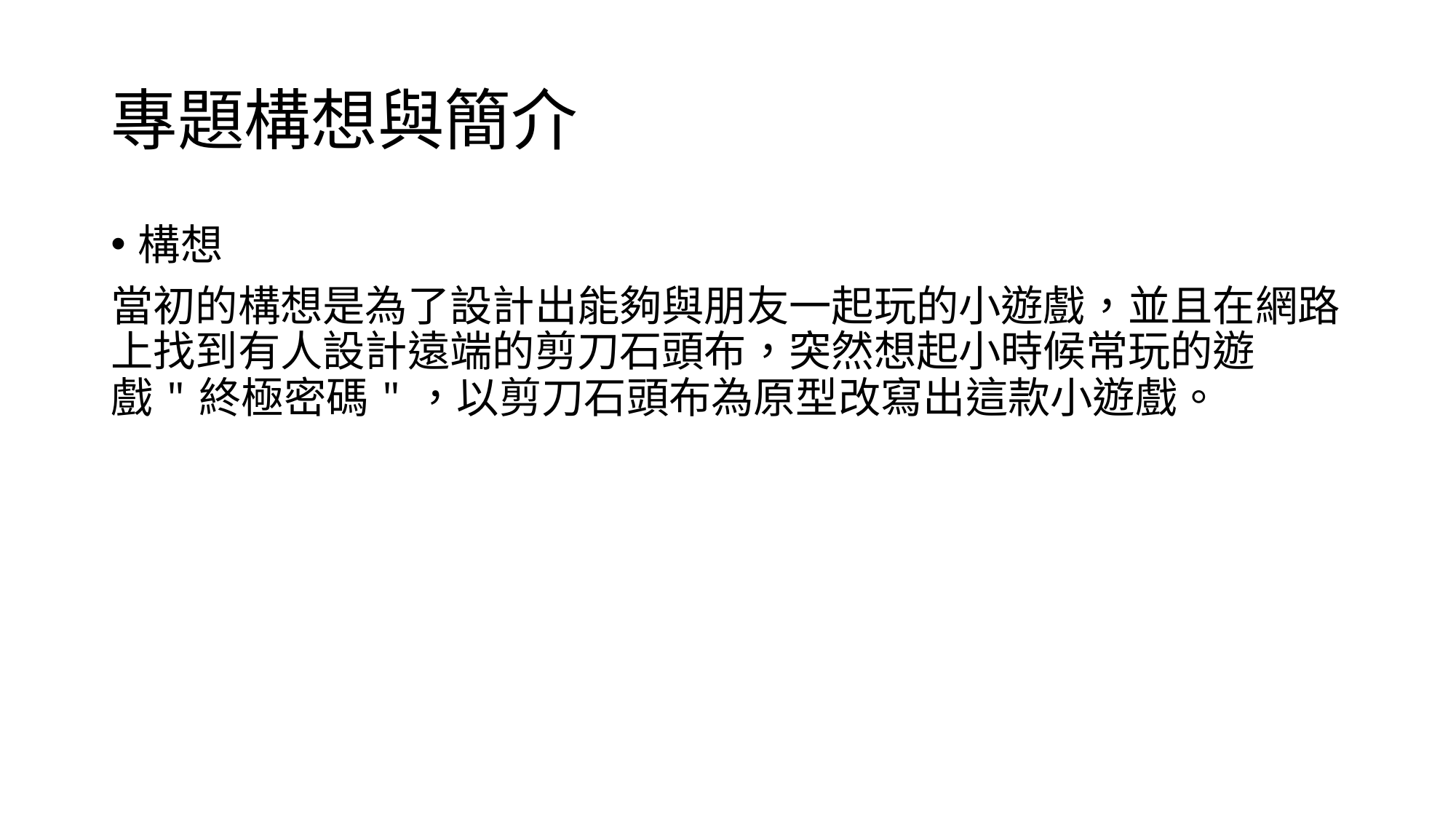

# 專題構想與簡介
構想
當初的構想是為了設計出能夠與朋友一起玩的小遊戲，並且在網路上找到有人設計遠端的剪刀石頭布，突然想起小時候常玩的遊戲"終極密碼"，以剪刀石頭布為原型改寫出這款小遊戲。